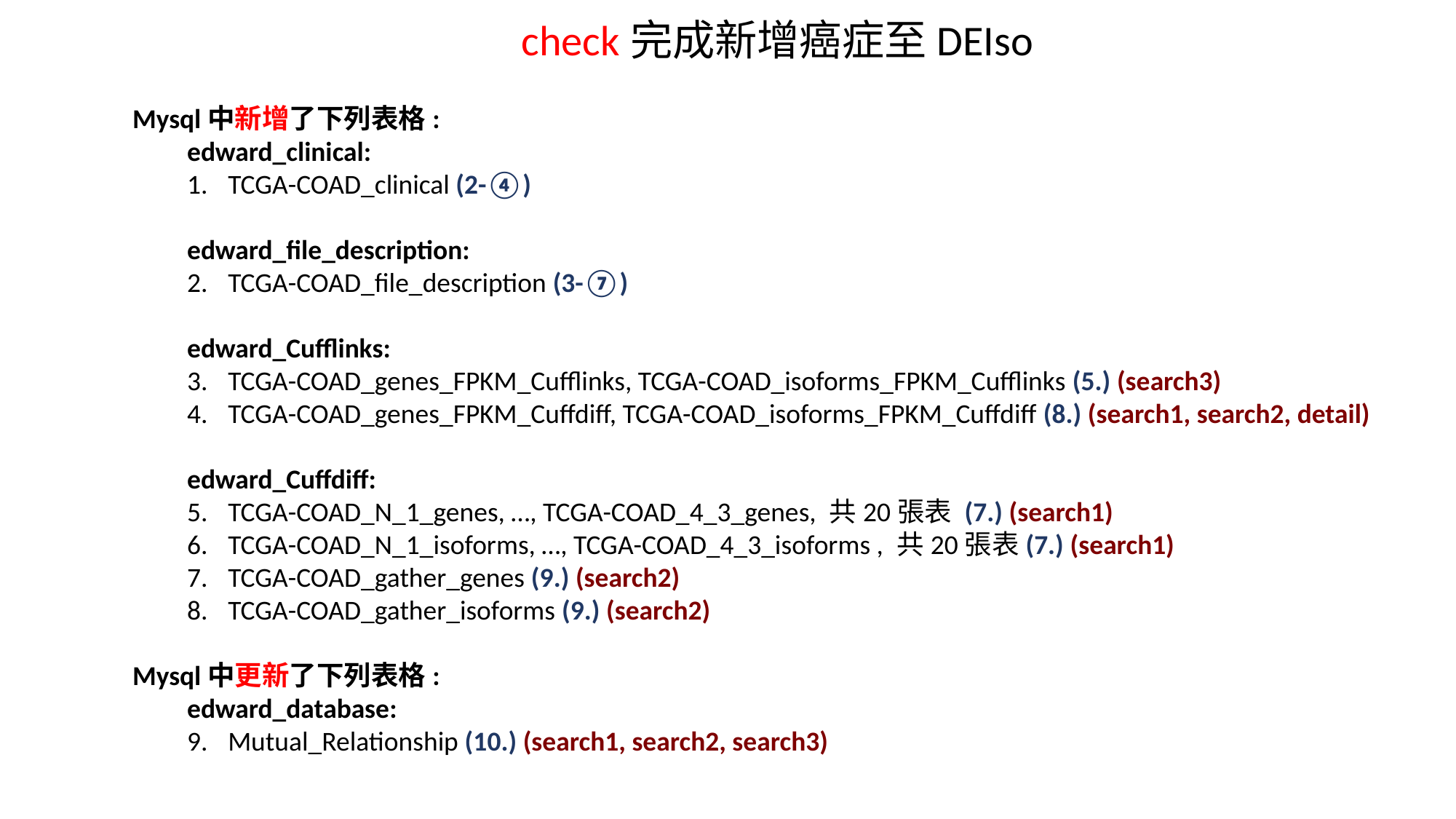

check完成新增癌症至DEIso
Mysql中新增了下列表格:
edward_clinical:
TCGA-COAD_clinical (2-④)

edward_file_description:
TCGA-COAD_file_description (3-⑦)

edward_Cufflinks:
TCGA-COAD_genes_FPKM_Cufflinks, TCGA-COAD_isoforms_FPKM_Cufflinks (5.) (search3)
TCGA-COAD_genes_FPKM_Cuffdiff, TCGA-COAD_isoforms_FPKM_Cuffdiff (8.) (search1, search2, detail)

edward_Cuffdiff:
TCGA-COAD_N_1_genes, …, TCGA-COAD_4_3_genes, 共20張表 (7.) (search1)
TCGA-COAD_N_1_isoforms, …, TCGA-COAD_4_3_isoforms , 共20張表(7.) (search1)
TCGA-COAD_gather_genes (9.) (search2)
TCGA-COAD_gather_isoforms (9.) (search2)

Mysql中更新了下列表格:
edward_database:
Mutual_Relationship (10.) (search1, search2, search3)